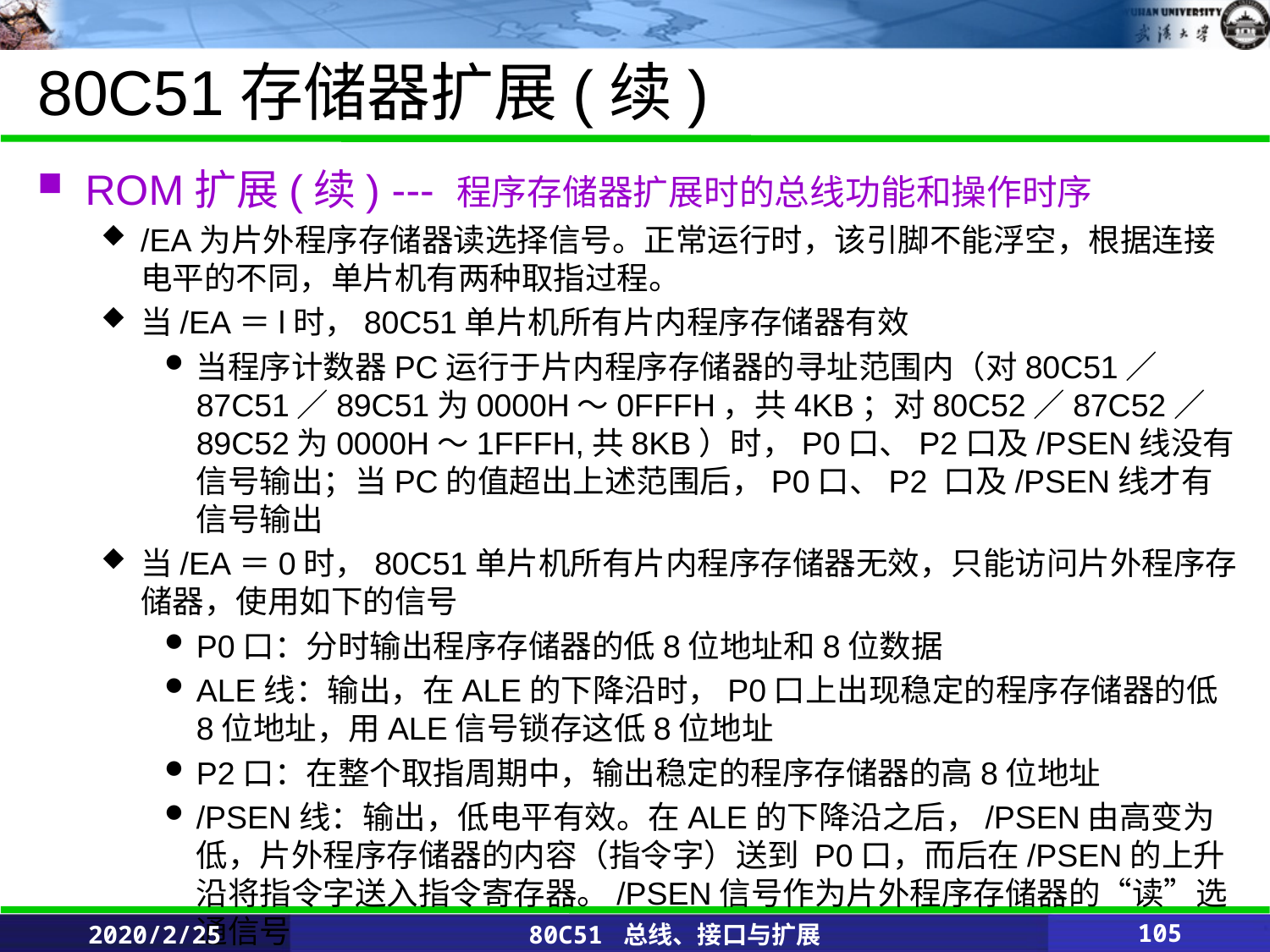

# 80C51存储器扩展(续)
ROM扩展(续) --- 程序存储器扩展时的总线功能和操作时序
/EA为片外程序存储器读选择信号。正常运行时，该引脚不能浮空，根据连接电平的不同，单片机有两种取指过程。
当/EA＝l时，80C51单片机所有片内程序存储器有效
当程序计数器PC运行于片内程序存储器的寻址范围内（对80C51／87C51／89C51为0000H～0FFFH，共4KB；对80C52／87C52／89C52为0000H～1FFFH,共8KB）时，P0口、P2口及/PSEN线没有信号输出；当PC的值超出上述范围后，P0口、P2 口及/PSEN线才有信号输出
当/EA＝0时，80C51单片机所有片内程序存储器无效，只能访问片外程序存储器，使用如下的信号
P0口：分时输出程序存储器的低8位地址和8位数据
ALE线：输出，在ALE的下降沿时，P0口上出现稳定的程序存储器的低8位地址，用ALE信号锁存这低8位地址
P2口：在整个取指周期中，输出稳定的程序存储器的高8位地址
/PSEN线：输出，低电平有效。在ALE的下降沿之后，/PSEN由高变为低，片外程序存储器的内容（指令字）送到 P0口，而后在/PSEN的上升沿将指令字送入指令寄存器。/PSEN信号作为片外程序存储器的“读”选通信号
2020/2/25
80C51 总线、接口与扩展
105